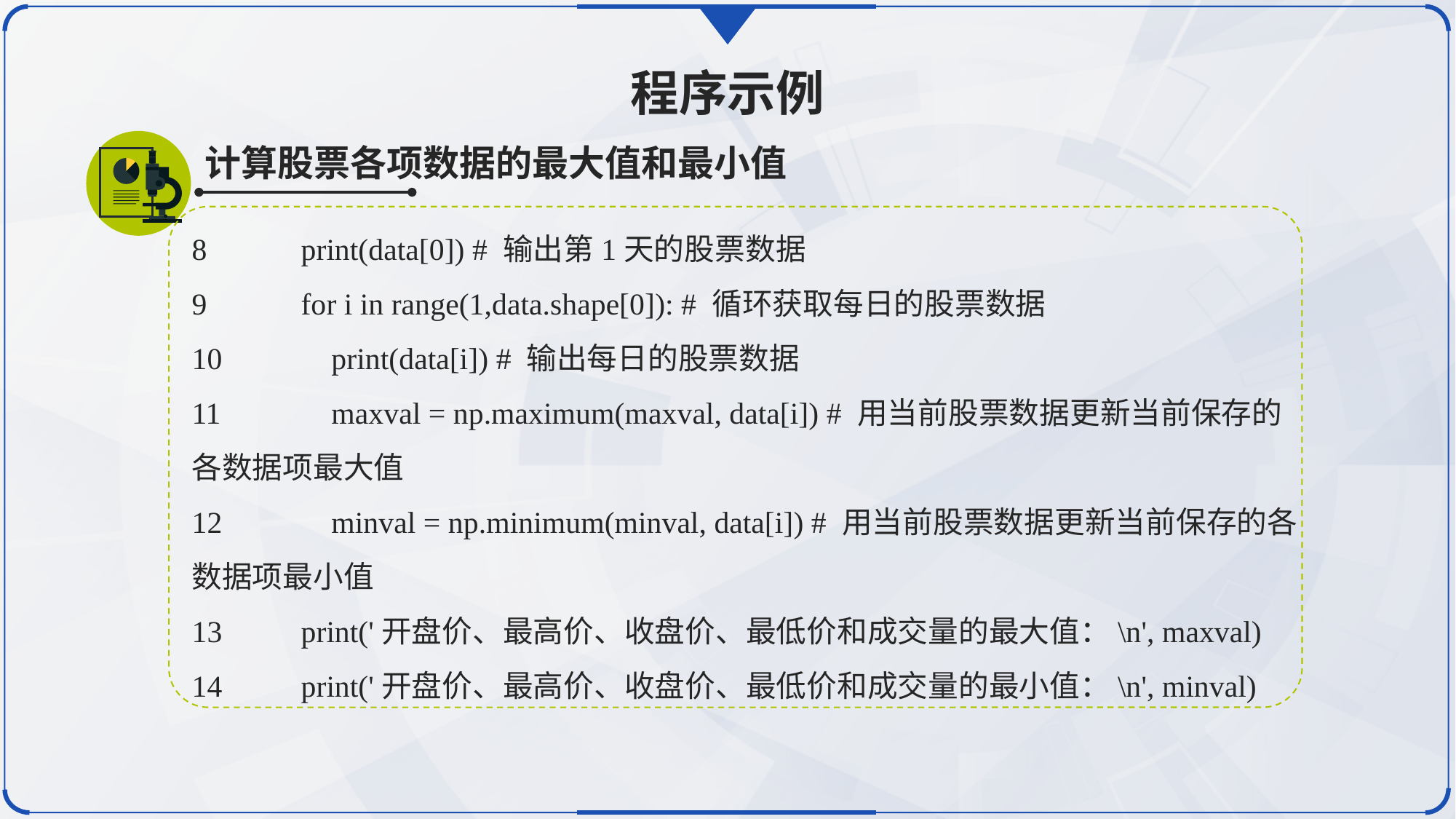

程序示例

计算股票各项数据的最大值和最小值

8	print(data[0]) # 输出第1天的股票数据
9	for i in range(1,data.shape[0]): # 循环获取每日的股票数据
10	    print(data[i]) # 输出每日的股票数据
11	    maxval = np.maximum(maxval, data[i]) # 用当前股票数据更新当前保存的各数据项最大值
12	    minval = np.minimum(minval, data[i]) # 用当前股票数据更新当前保存的各数据项最小值
13	print('开盘价、最高价、收盘价、最低价和成交量的最大值：\n', maxval)
14	print('开盘价、最高价、收盘价、最低价和成交量的最小值：\n', minval)